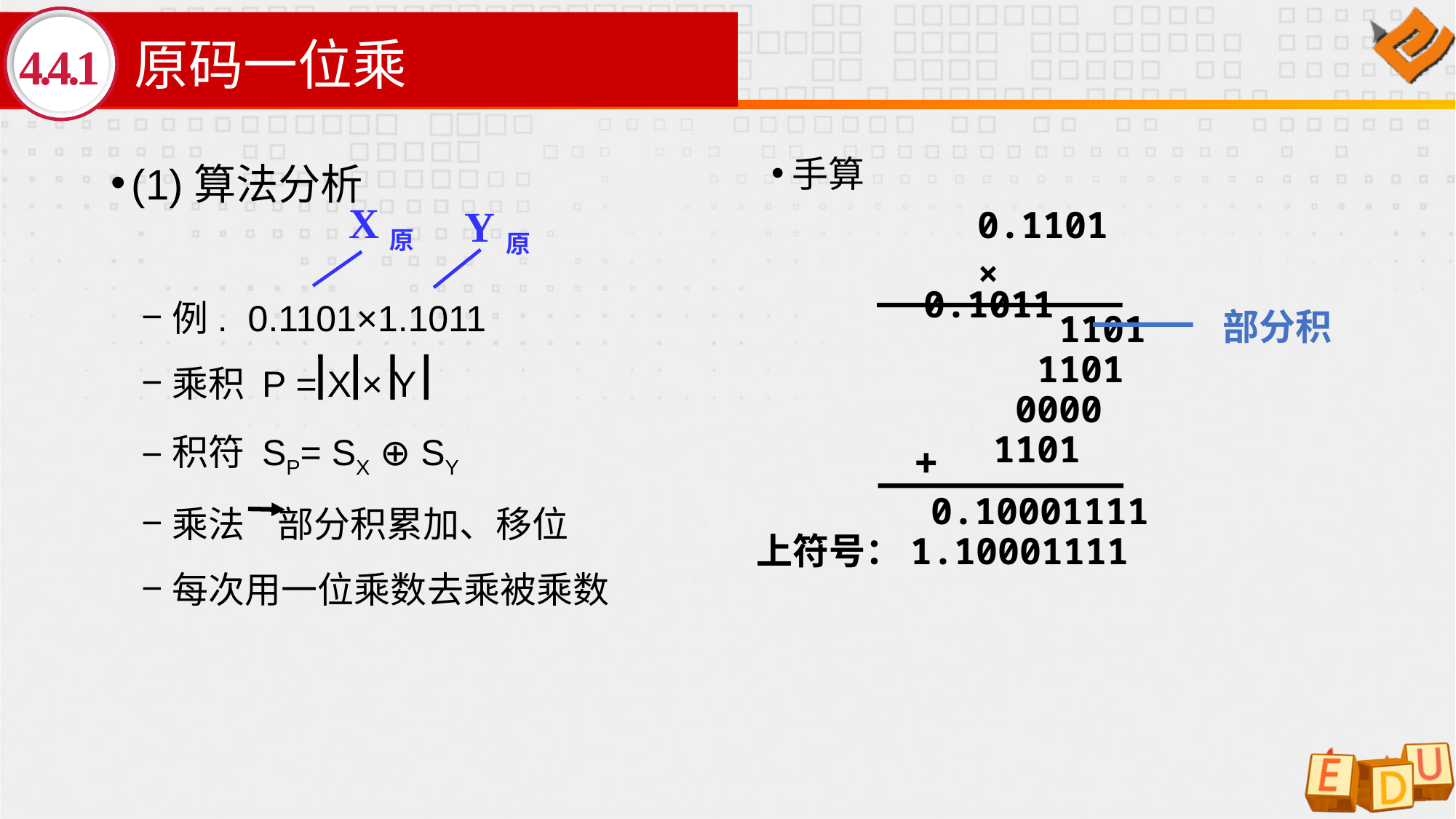

# 原码一位乘
4.4.1
手算
(1)算法分析

例.  0.1101×1.1011
乘积 P = X × Y
积符 SP= SX ⊕ SY
乘法    部分积累加、移位
每次用一位乘数去乘被乘数

X原
Y原
0.1101
× 0.1011

部分积

             1101
            1101
           0000
          1101

        0.10001111
上符号：1.10001111